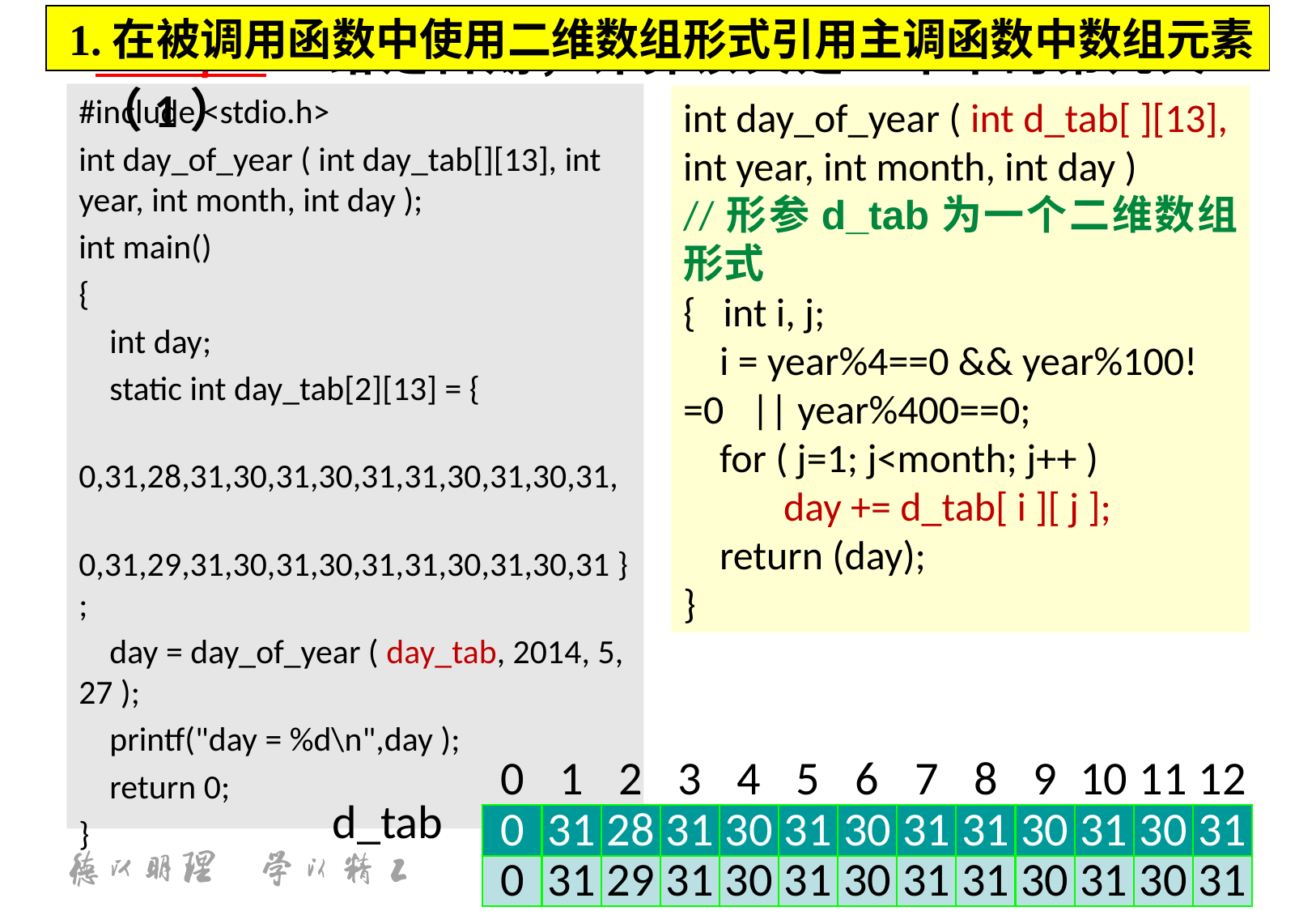

1.在被调用函数中使用二维数组形式引用主调函数中数组元素
Example：给定日期，计算该天是一年中的第几天（1）
#include <stdio.h>
int day_of_year ( int day_tab[][13], int year, int month, int day );
int main()
{
    int day;
    static int day_tab[2][13] = {
    0,31,28,31,30,31,30,31,31,30,31,30,31,
    0,31,29,31,30,31,30,31,31,30,31,30,31 };
    day = day_of_year ( day_tab, 2014, 5, 27 );
    printf("day = %d\n",day );
    return 0;
}
int day_of_year ( int d_tab[ ][13], int year, int month, int day )
//形参d_tab为一个二维数组形式
{   int i, j;
    i = year%4==0 && year%100!=0   || year%400==0;
    for ( j=1; j<month; j++ )
           day += d_tab[ i ][ j ];
    return (day);
}
0
1
2
3
4
5
6
7
8
9
10
11
12
d_tab
0
31
28
31
30
31
30
31
31
30
31
30
31
80
0
31
29
31
30
31
30
31
31
30
31
30
31